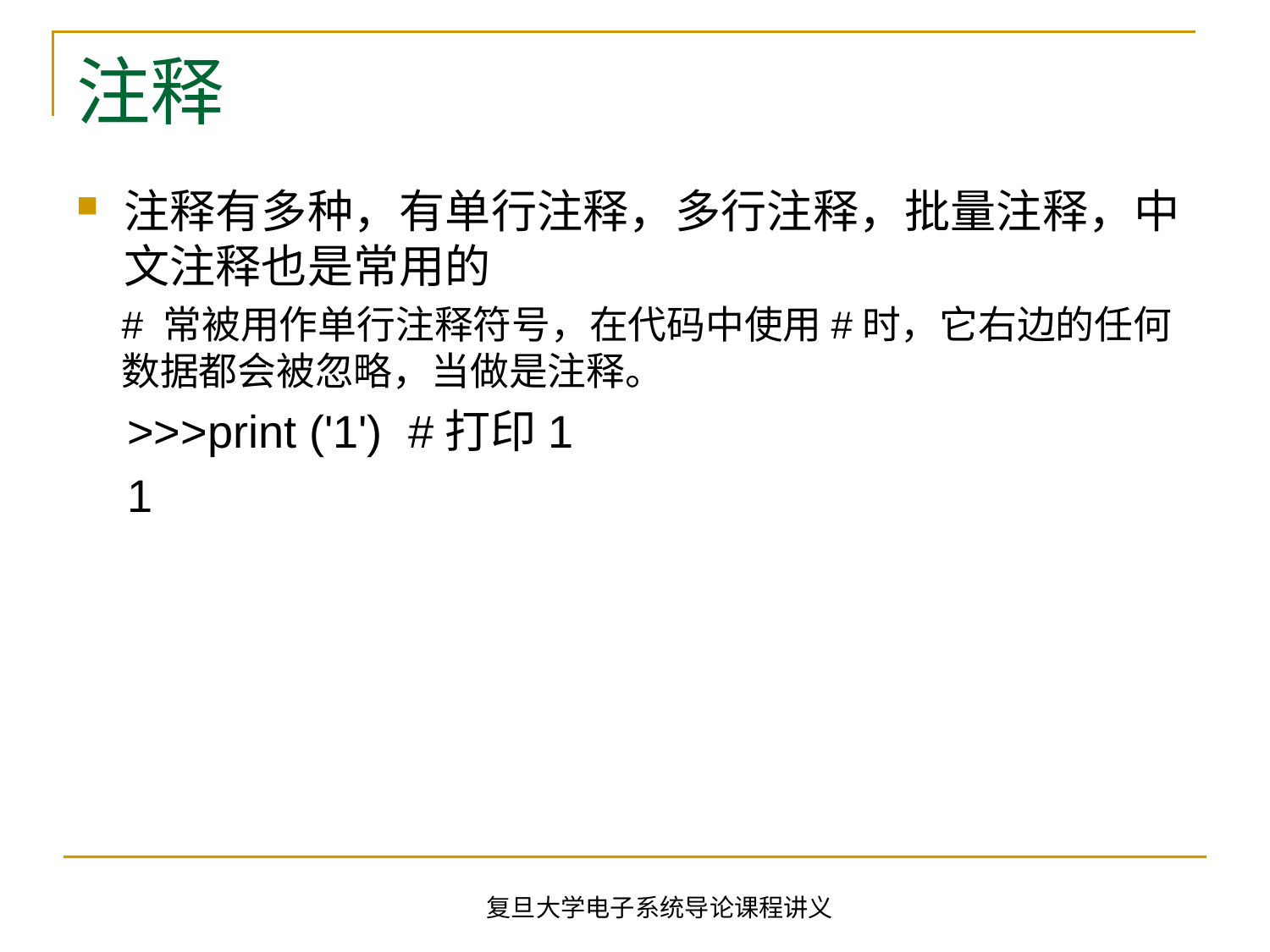

# 注释
注释有多种，有单行注释，多行注释，批量注释，中文注释也是常用的
# 常被用作单行注释符号，在代码中使用#时，它右边的任何数据都会被忽略，当做是注释。
    >>>print ('1')  #打印1
    1